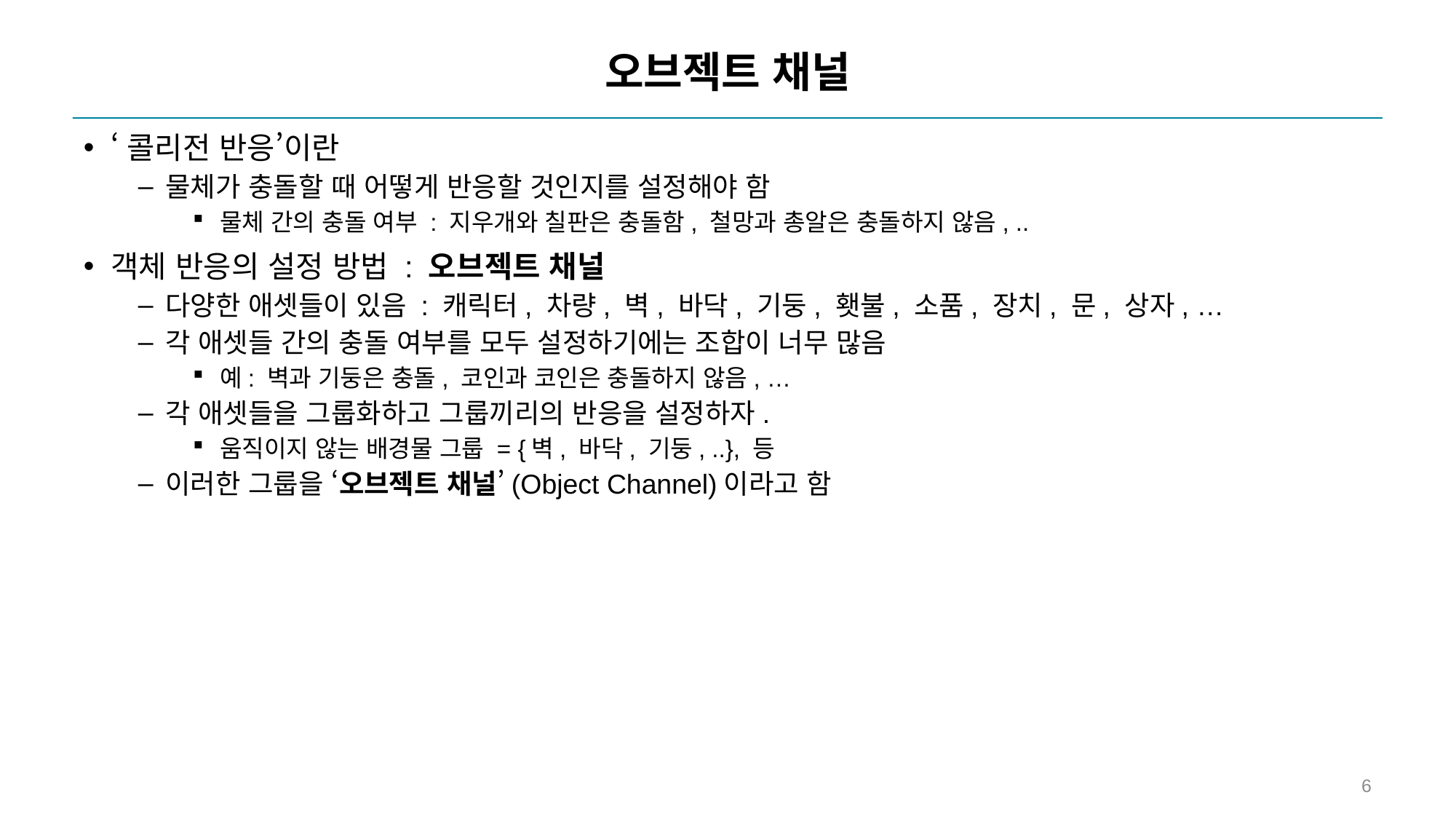

# 오브젝트 채널
‘콜리전 반응’이란
물체가 충돌할 때 어떻게 반응할 것인지를 설정해야 함
물체 간의 충돌 여부 : 지우개와 칠판은 충돌함, 철망과 총알은 충돌하지 않음, ..
객체 반응의 설정 방법 : 오브젝트 채널
다양한 애셋들이 있음 : 캐릭터, 차량, 벽, 바닥, 기둥, 횃불, 소품, 장치, 문, 상자, …
각 애셋들 간의 충돌 여부를 모두 설정하기에는 조합이 너무 많음
예: 벽과 기둥은 충돌, 코인과 코인은 충돌하지 않음, …
각 애셋들을 그룹화하고 그룹끼리의 반응을 설정하자.
움직이지 않는 배경물 그룹 = {벽, 바닥, 기둥, ..}, 등
이러한 그룹을 ‘오브젝트 채널’(Object Channel)이라고 함

6